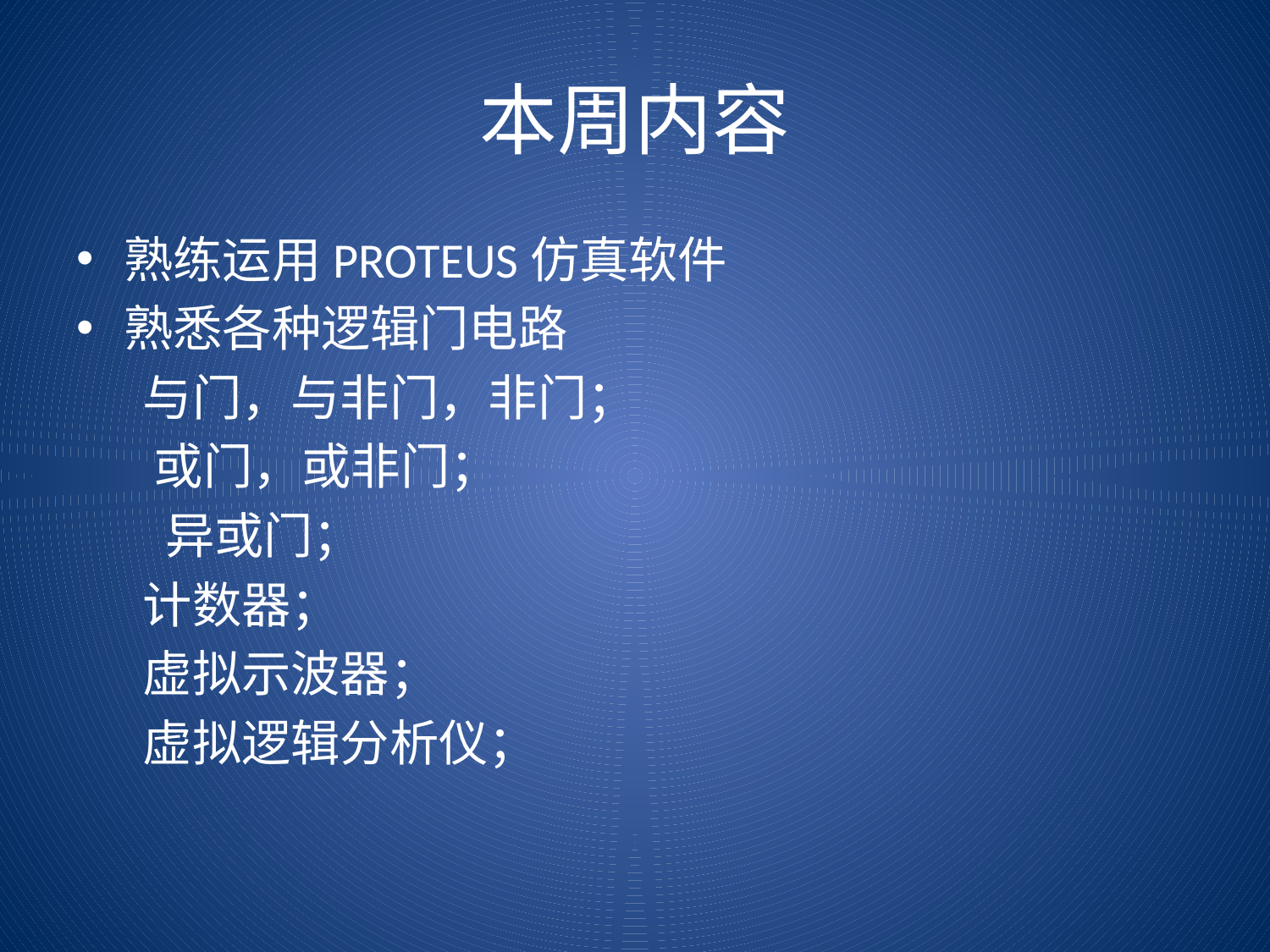

# 本周内容
熟练运用PROTEUS仿真软件
熟悉各种逻辑门电路
     与门，与非门，非门；
      或门，或非门；
       异或门；
     计数器；
     虚拟示波器；
     虚拟逻辑分析仪；